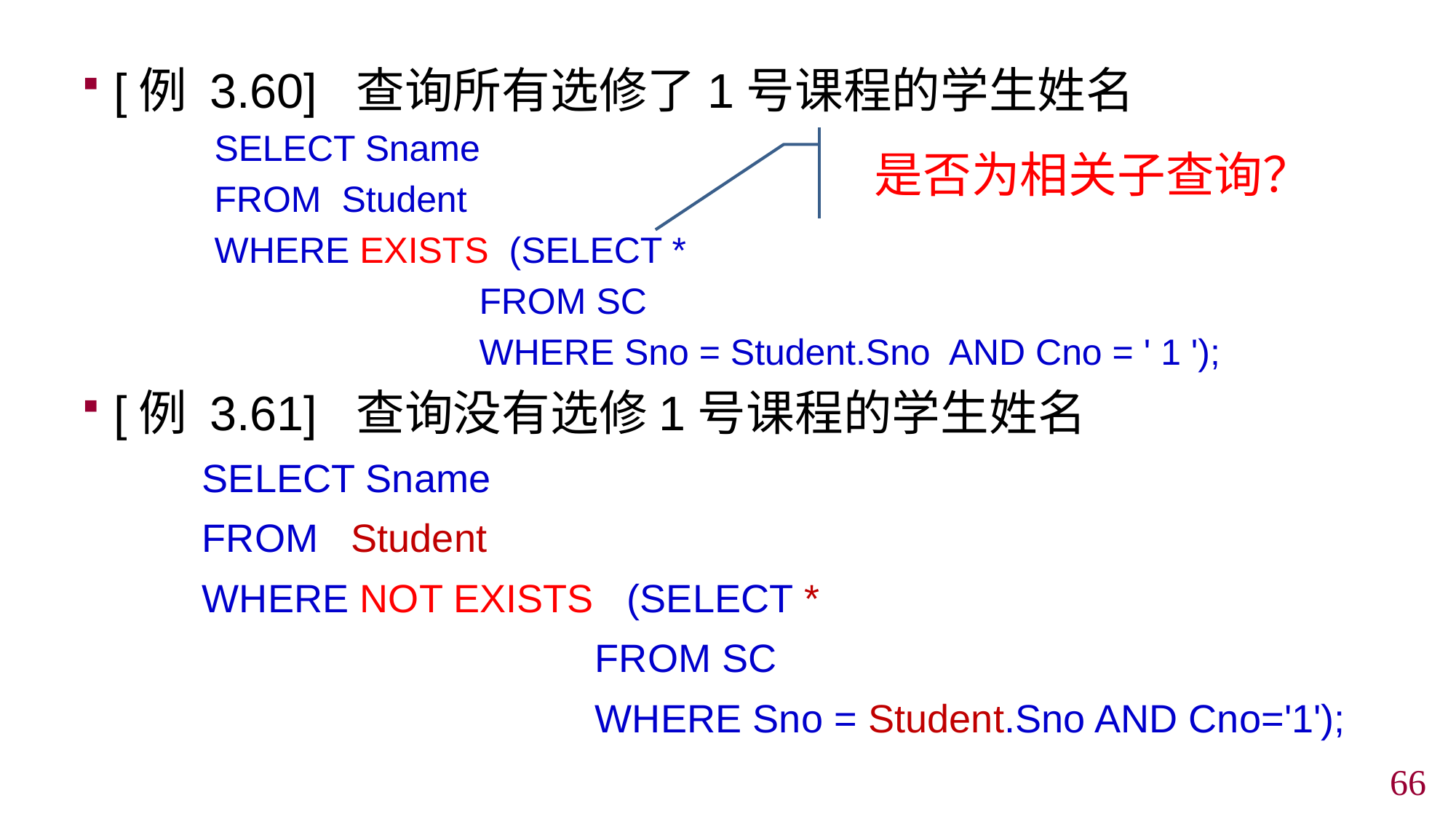

[例 3.60]  查询所有选修了1号课程的学生姓名
             SELECT Sname
             FROM  Student
             WHERE EXISTS  (SELECT *
                                       FROM SC
                                       WHERE Sno = Student.Sno  AND Cno = ' 1 ');
[例 3.61]  查询没有选修1号课程的学生姓名
           SELECT Sname
           FROM   Student
           WHERE NOT EXISTS   (SELECT *
                                               FROM SC
                                               WHERE Sno = Student.Sno AND Cno='1');
是否为相关子查询？
66